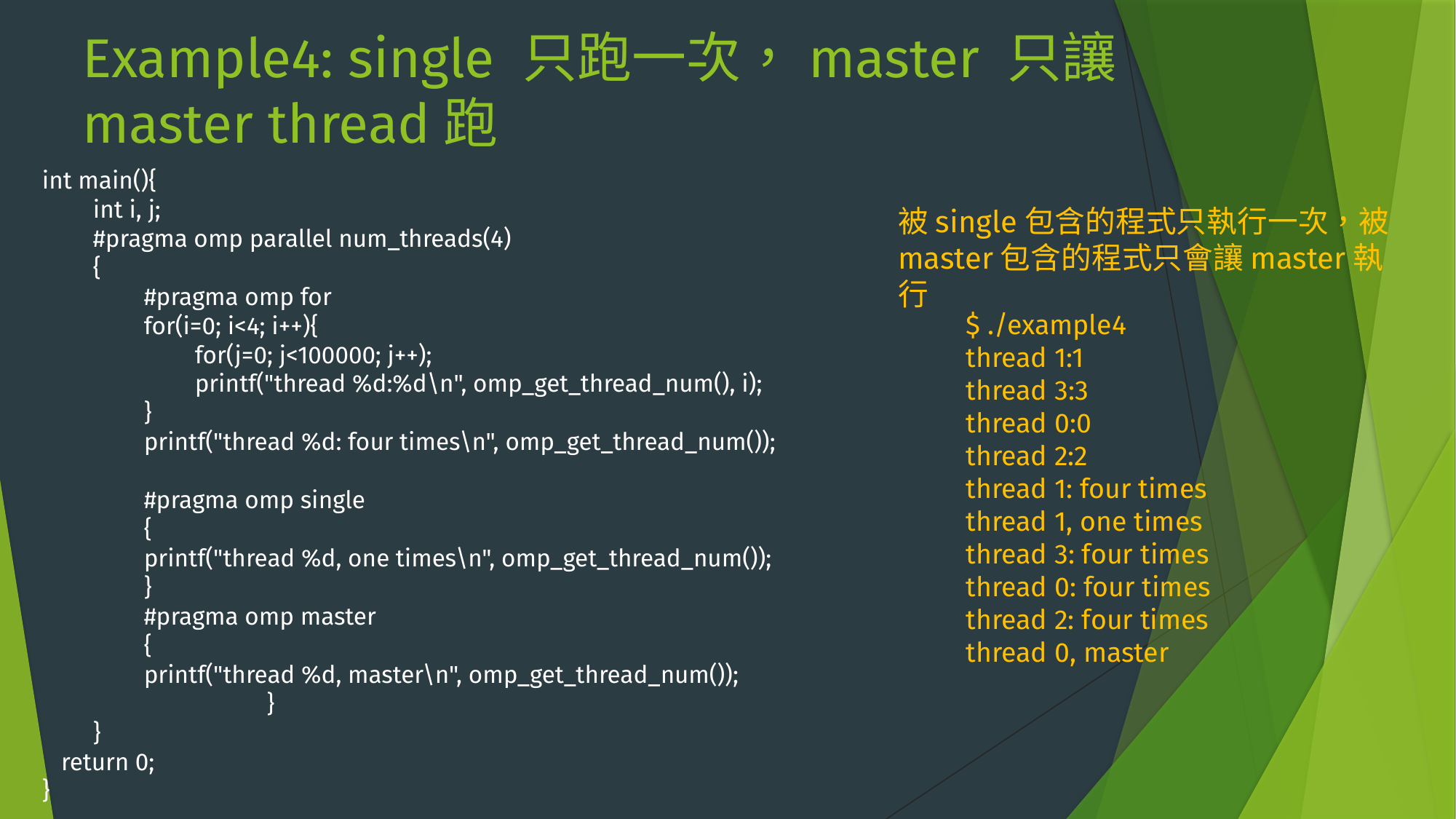

# Example4: single 只跑一次，master 只讓master thread跑
int main(){
        int i, j;
        #pragma omp parallel num_threads(4)
        {
                #pragma omp for
                for(i=0; i<4; i++){
                        for(j=0; j<100000; j++);
                        printf("thread %d:%d\n", omp_get_thread_num(), i);
                }
                printf("thread %d: four times\n", omp_get_thread_num());

                #pragma omp single
                {
                printf("thread %d, one times\n", omp_get_thread_num());
                }
                #pragma omp master
                {
                printf("thread %d, master\n", omp_get_thread_num());
		 }
        }
   return 0;
}

被single包含的程式只執行一次，被master包含的程式只會讓master執行​
$ ./example4
thread 1:1
thread 3:3
thread 0:0
thread 2:2
thread 1: four times
thread 1, one times
thread 3: four times
thread 0: four times
thread 2: four times
thread 0, master